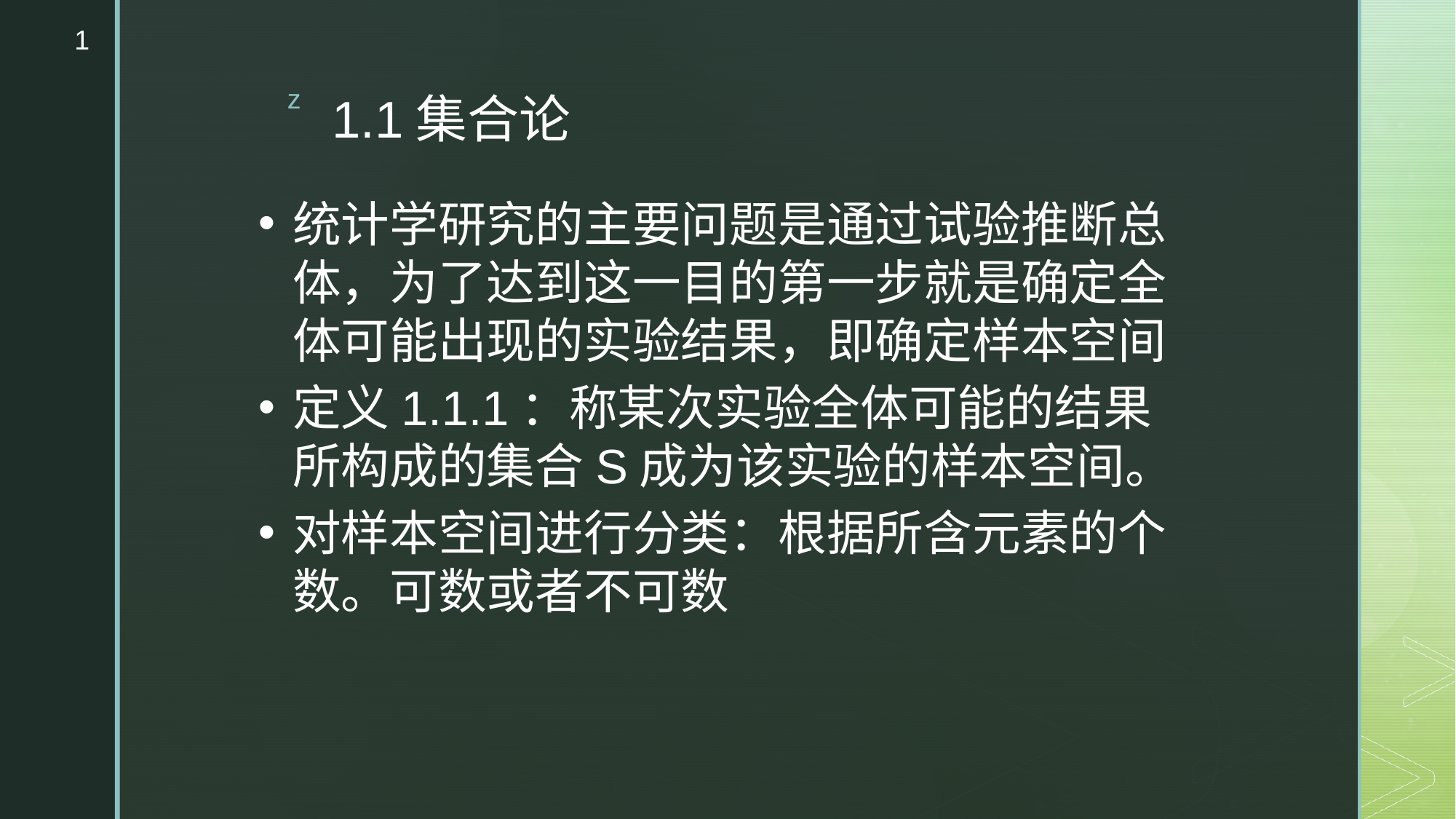

1
# 1.1集合论
统计学研究的主要问题是通过试验推断总体，为了达到这一目的第一步就是确定全体可能出现的实验结果，即确定样本空间
定义1.1.1：称某次实验全体可能的结果所构成的集合S成为该实验的样本空间。
对样本空间进行分类：根据所含元素的个数。可数或者不可数